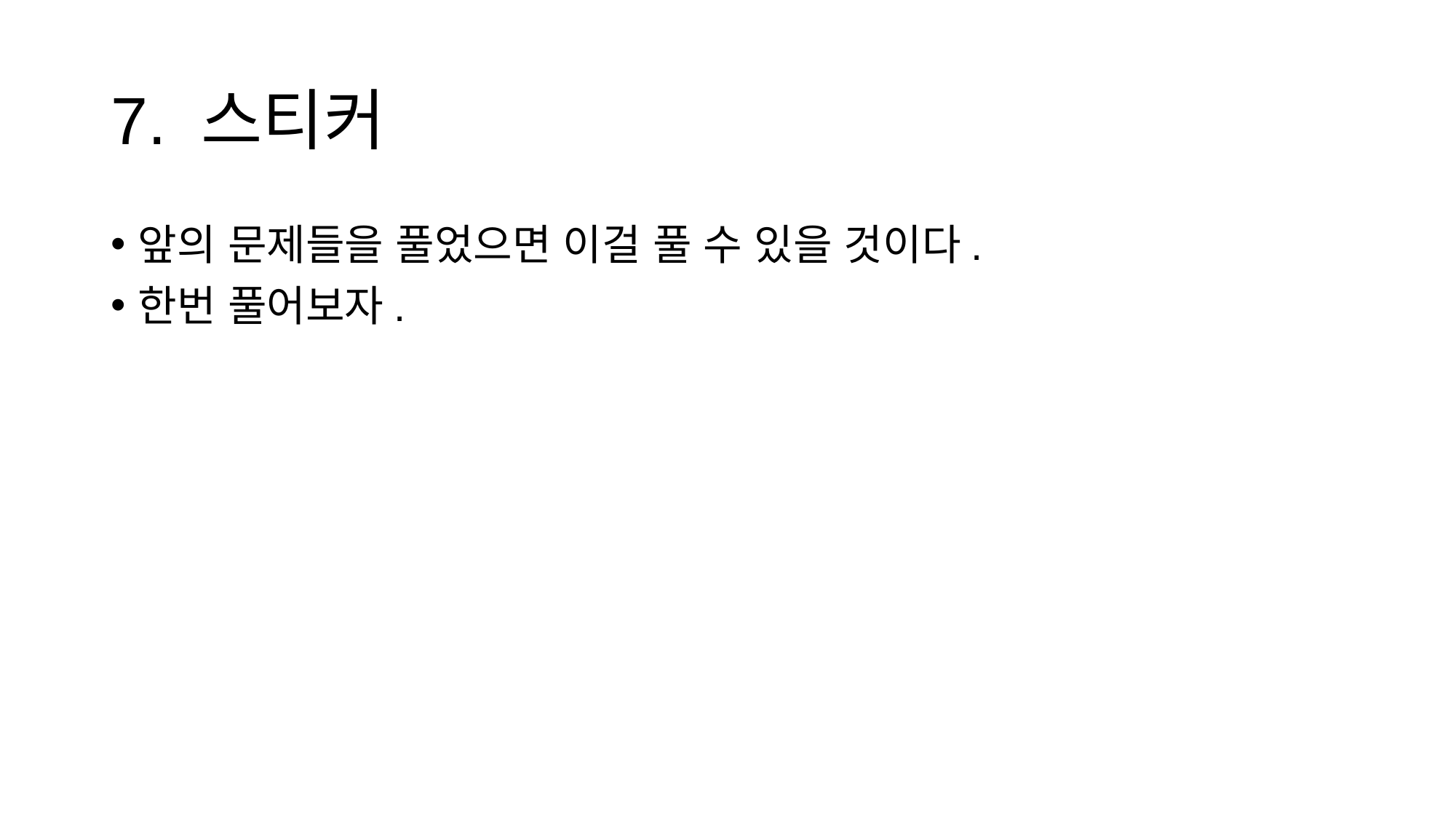

# 7. 스티커
앞의 문제들을 풀었으면 이걸 풀 수 있을 것이다.
한번 풀어보자.